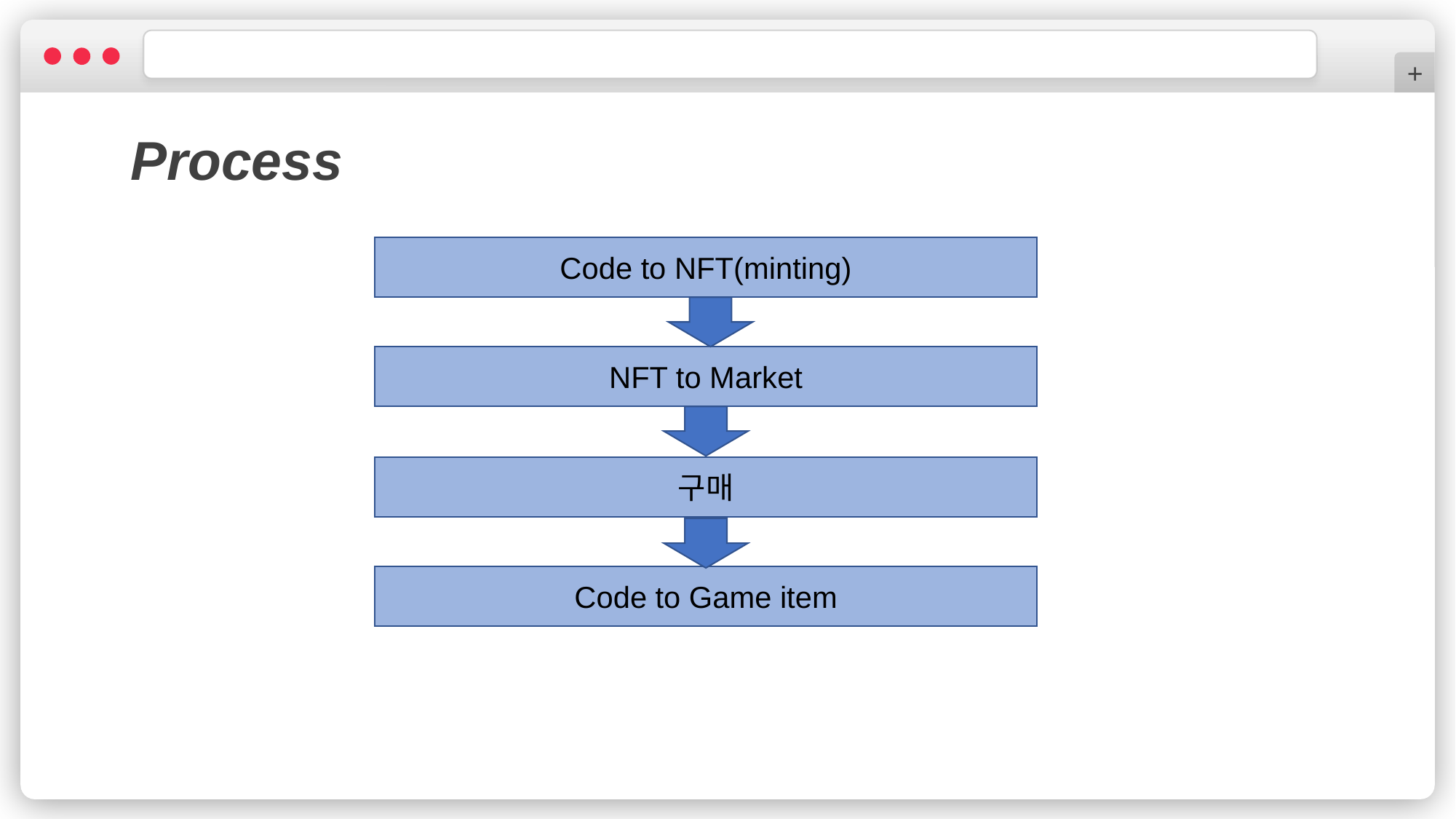

+
Process
Code to NFT(minting)

NFT to Market

구매

Code to Game item